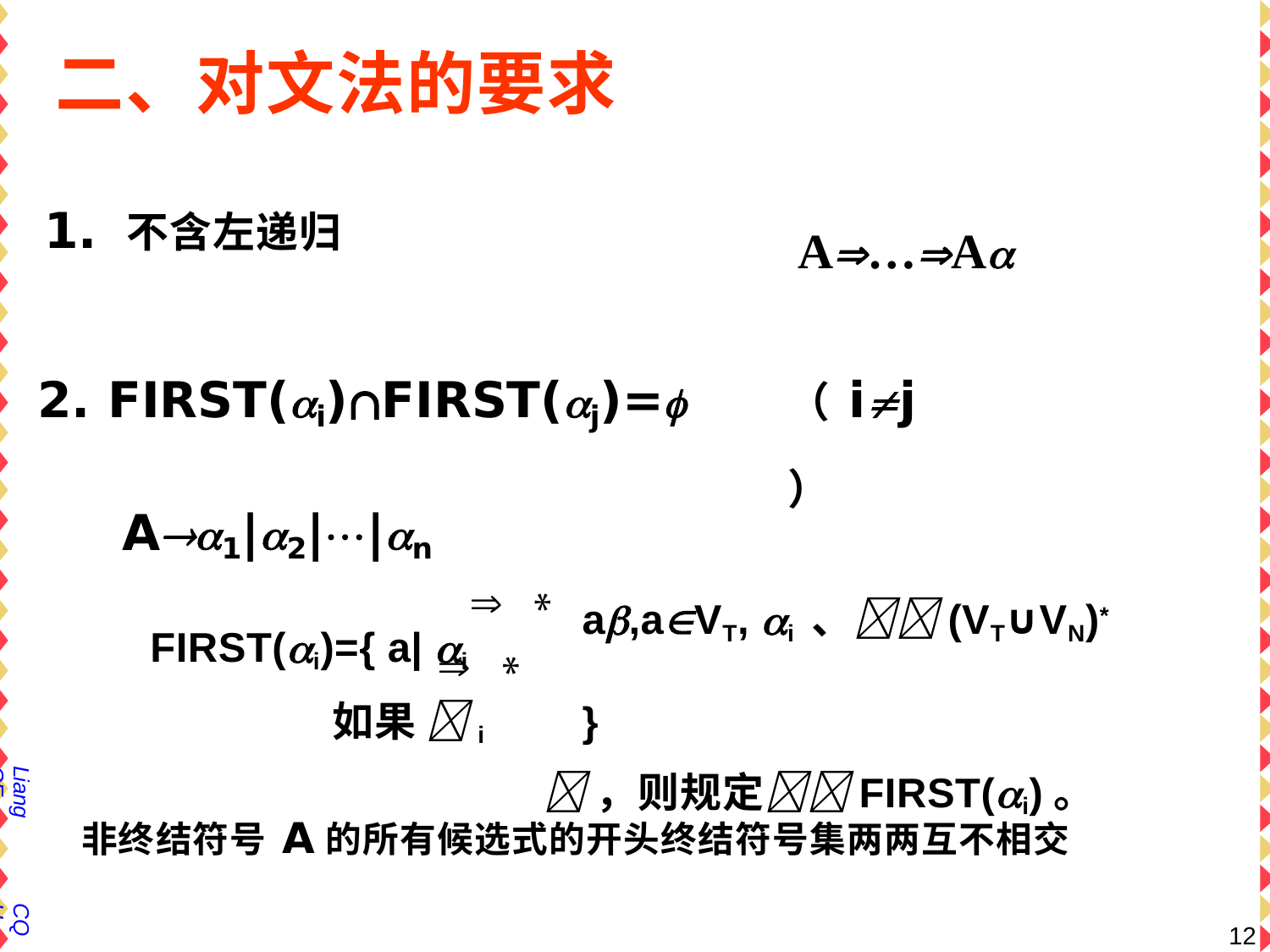

# 二、对文法的要求
1. 不含左递归
A⇒…⇒Aα
2. FIRST(αi)∩FIRST(αj)=φ
（i≠j）
A→α1|α2|…|αn
FIRST(αi)={ a| αi
如果 αi
aβ,a∈VT, αi 、β∈(VT∪VN)*	}
ε，则规定ε∈FIRST(αi)。
*⇑
*⇑
Liang GE
非终结符号A的所有候选式的开头终结符号集两两互不相交
CQU
12